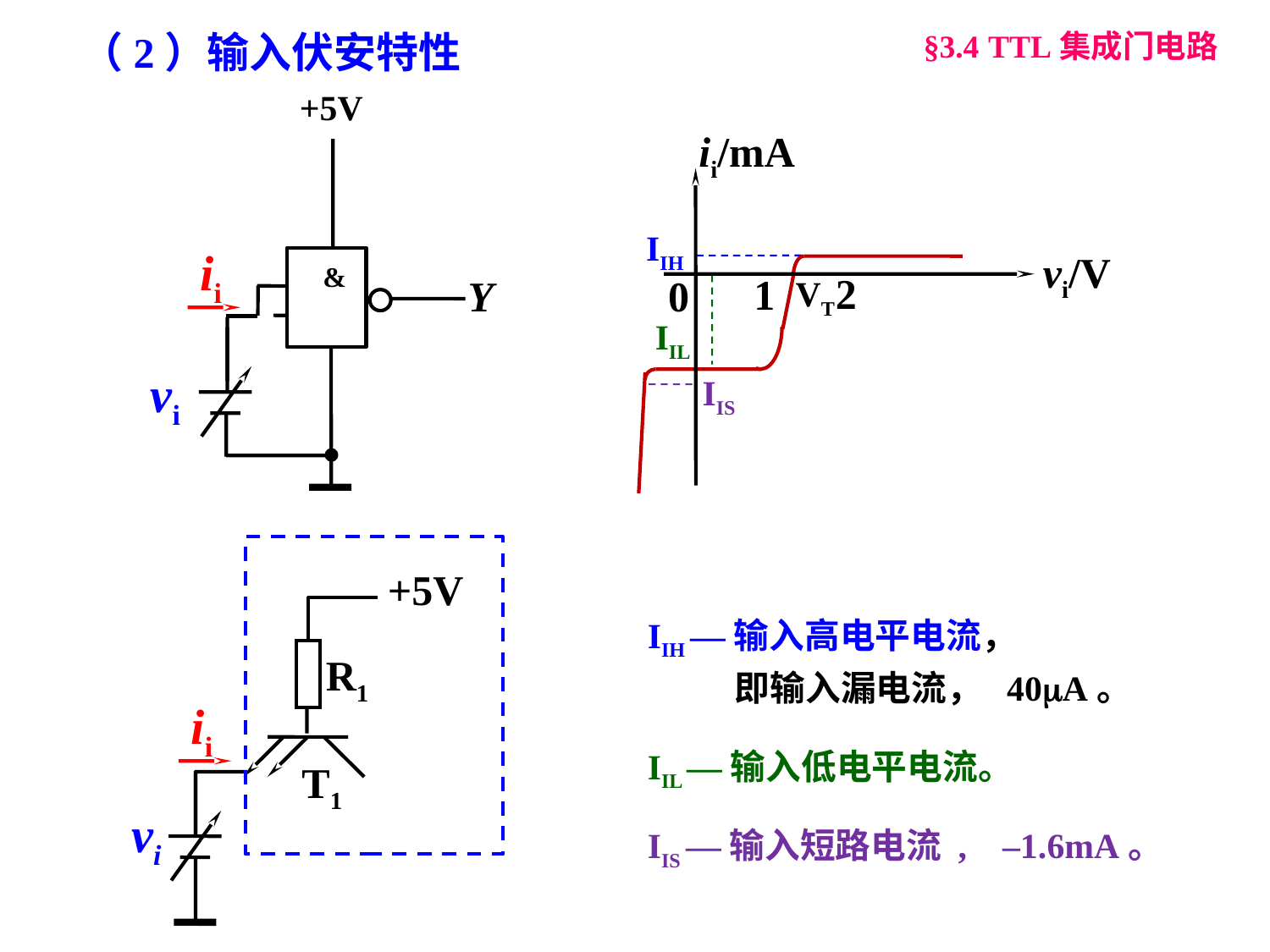

（2）输入伏安特性
§3.4 TTL集成门电路
+5V

ii
Y

vi

&

ii/mA

vi/V

2
1
VT

0

IIH

IIL

IIS

+5V

T1
R1

vi

ii

IIH —输入高电平电流，
即输入漏电流，  40μA。
IIL —输入低电平电流。
IIS —输入短路电流 ,    –1.6mA。